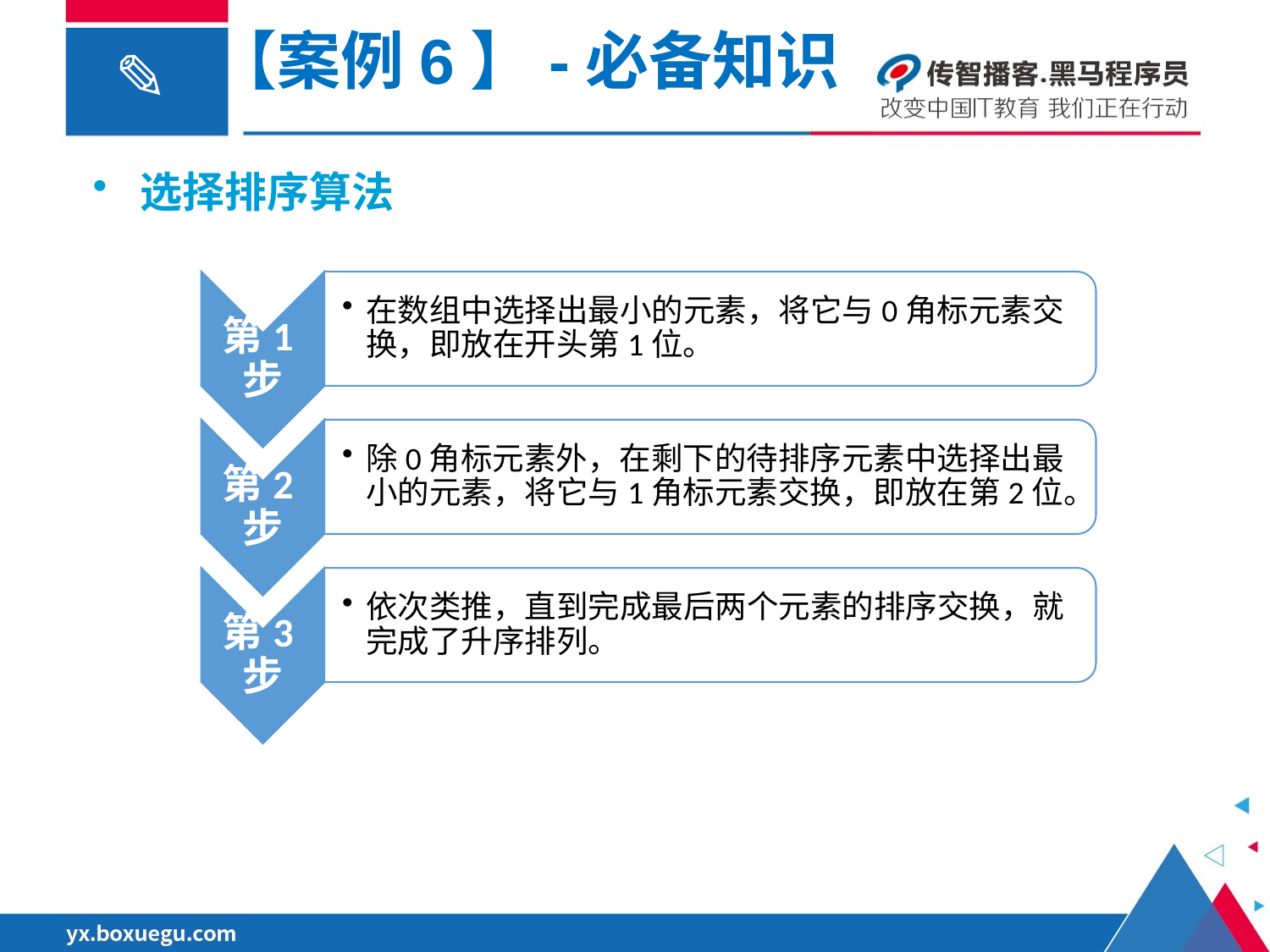

【案例6】-必备知识
选择排序算法
第1步
在数组中选择出最小的元素，将它与0角标元素交换，即放在开头第1位。
第2步
除0角标元素外，在剩下的待排序元素中选择出最小的元素，将它与1角标元素交换，即放在第2位。
第3步
依次类推，直到完成最后两个元素的排序交换，就完成了升序排列。